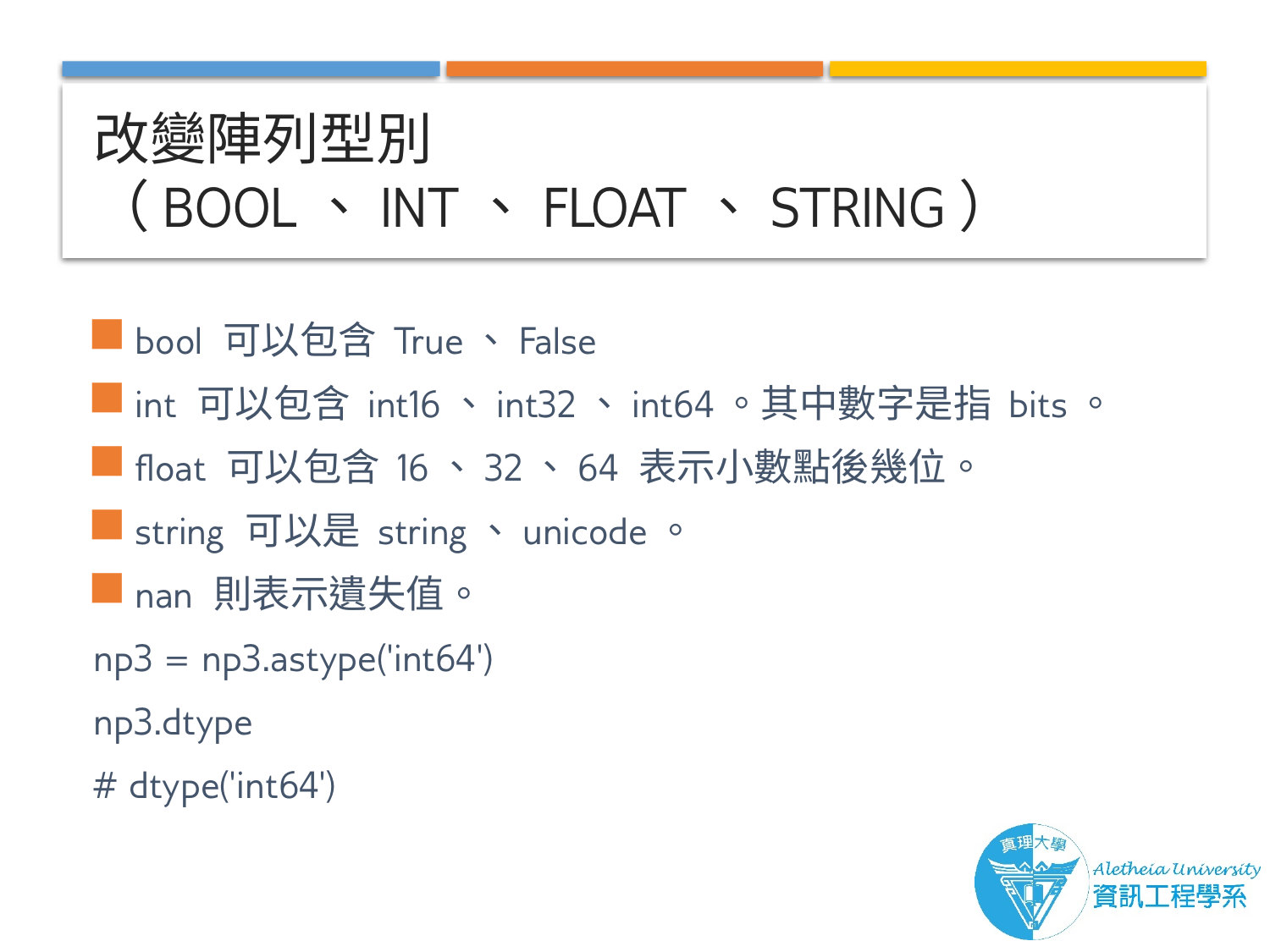

# 改變陣列型別（bool、int、float、string）
bool 可以包含 True、False
int 可以包含 int16、int32、int64。其中數字是指 bits。
float 可以包含 16、32、64 表示小數點後幾位。
string 可以是 string、unicode。
nan 則表示遺失值。
np3 = np3.astype('int64')
np3.dtype
# dtype('int64')